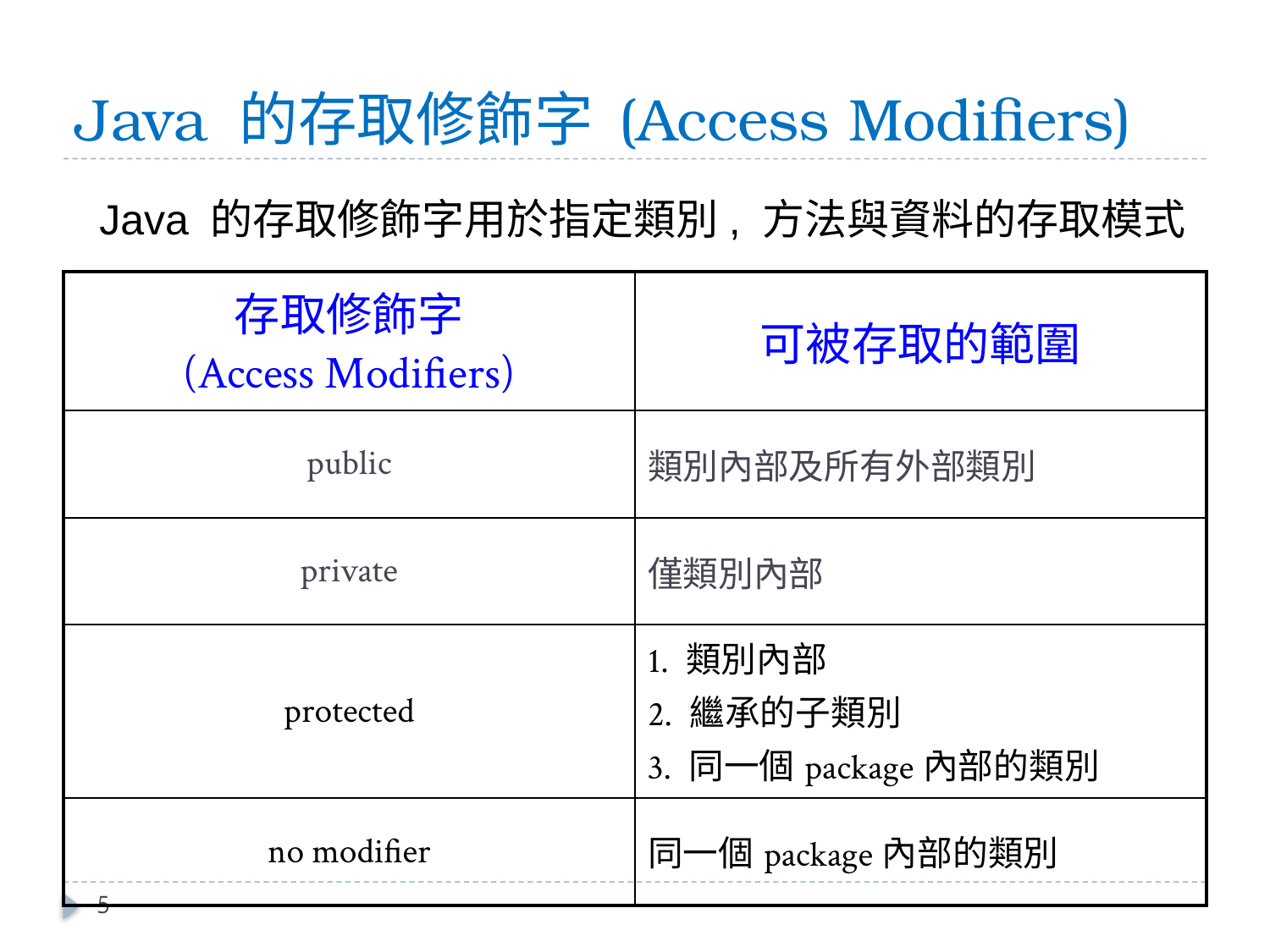

# Java 的存取修飾字 (Access Modifiers)
Java 的存取修飾字用於指定類別, 方法與資料的存取模式
| 存取修飾字 (Access Modifiers) | 可被存取的範圍 |
| --- | --- |
| public | 類別內部及所有外部類別 |
| private | 僅類別內部 |
| protected | 1. 類別內部 2. 繼承的子類別 3. 同一個package內部的類別 |
| no modifier | 同一個package內部的類別 |
5